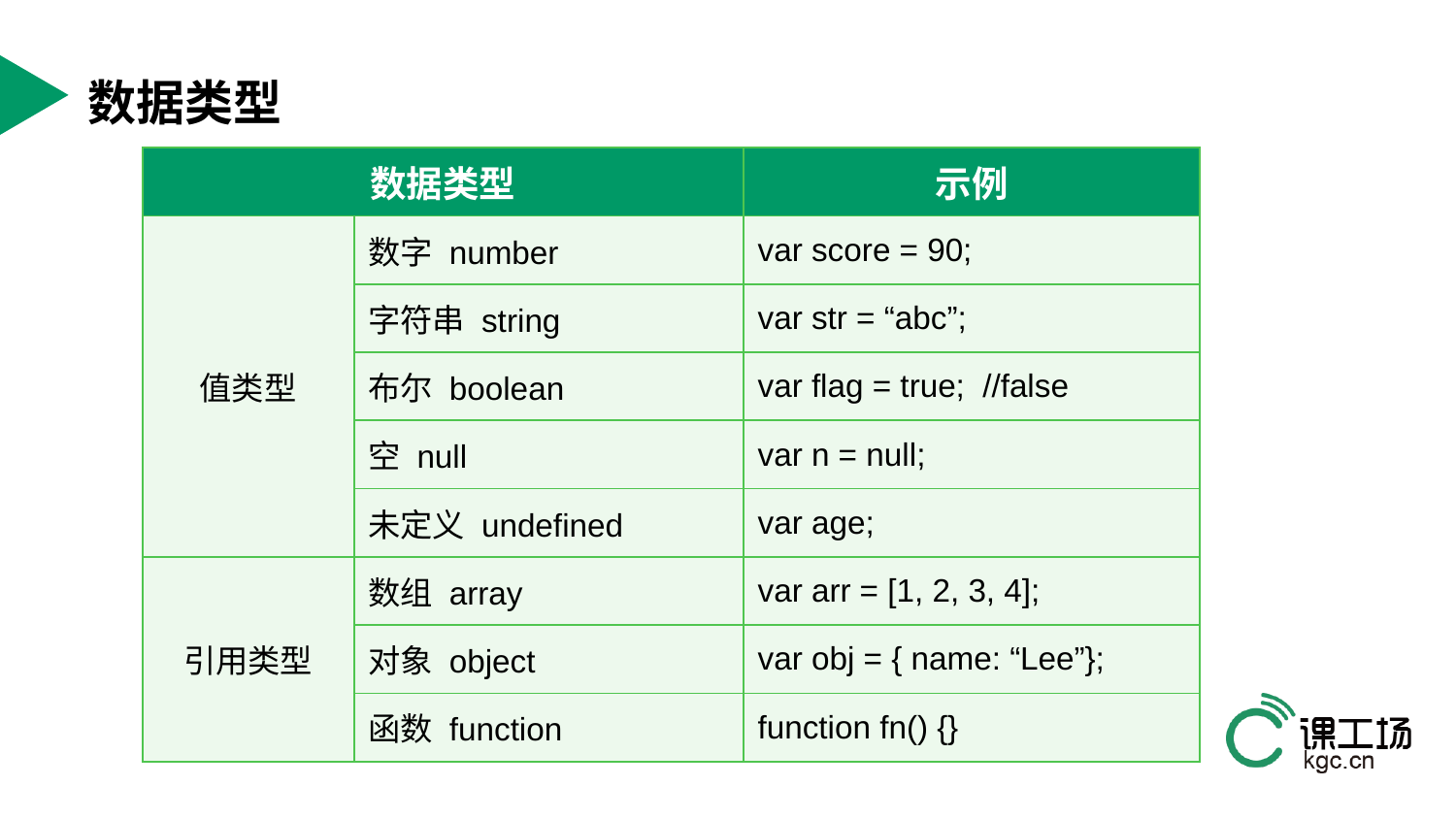

# 数据类型
| 数据类型 |  | 示例 |
| --- | --- | --- |
| 值类型 | 数字 number | var score = 90; |
|  | 字符串 string | var str = “abc”; |
|  | 布尔 boolean | var flag = true; //false |
|  | 空 null | var n = null; |
|  | 未定义 undefined | var age; |
| 引用类型 | 数组 array | var arr = [1, 2, 3, 4]; |
|  | 对象 object | var obj = { name: “Lee”}; |
|  | 函数 function | function fn() {} |